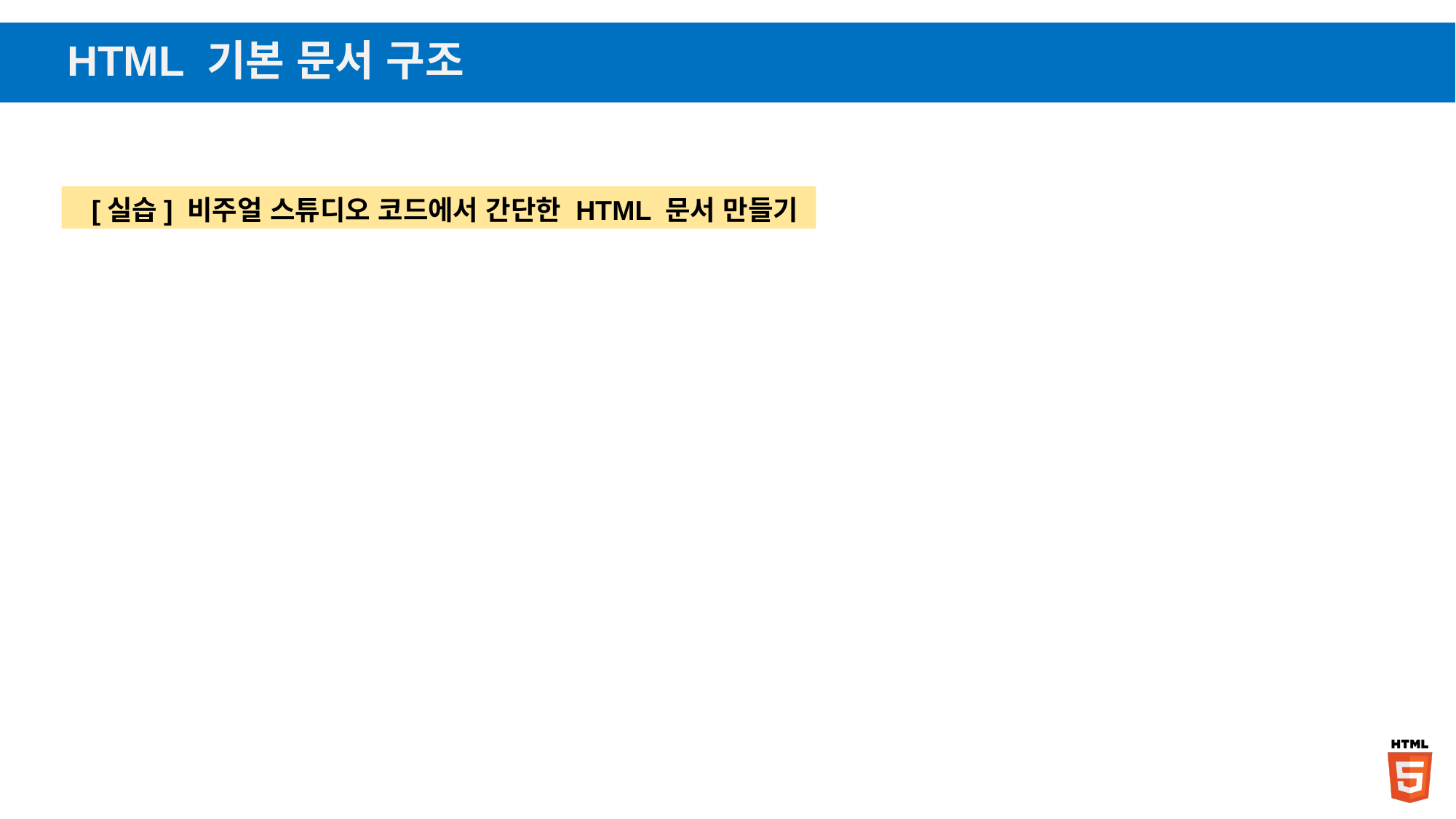

# HTML 기본 문서 구조

[실습] 비주얼 스튜디오 코드에서 간단한 HTML 문서 만들기